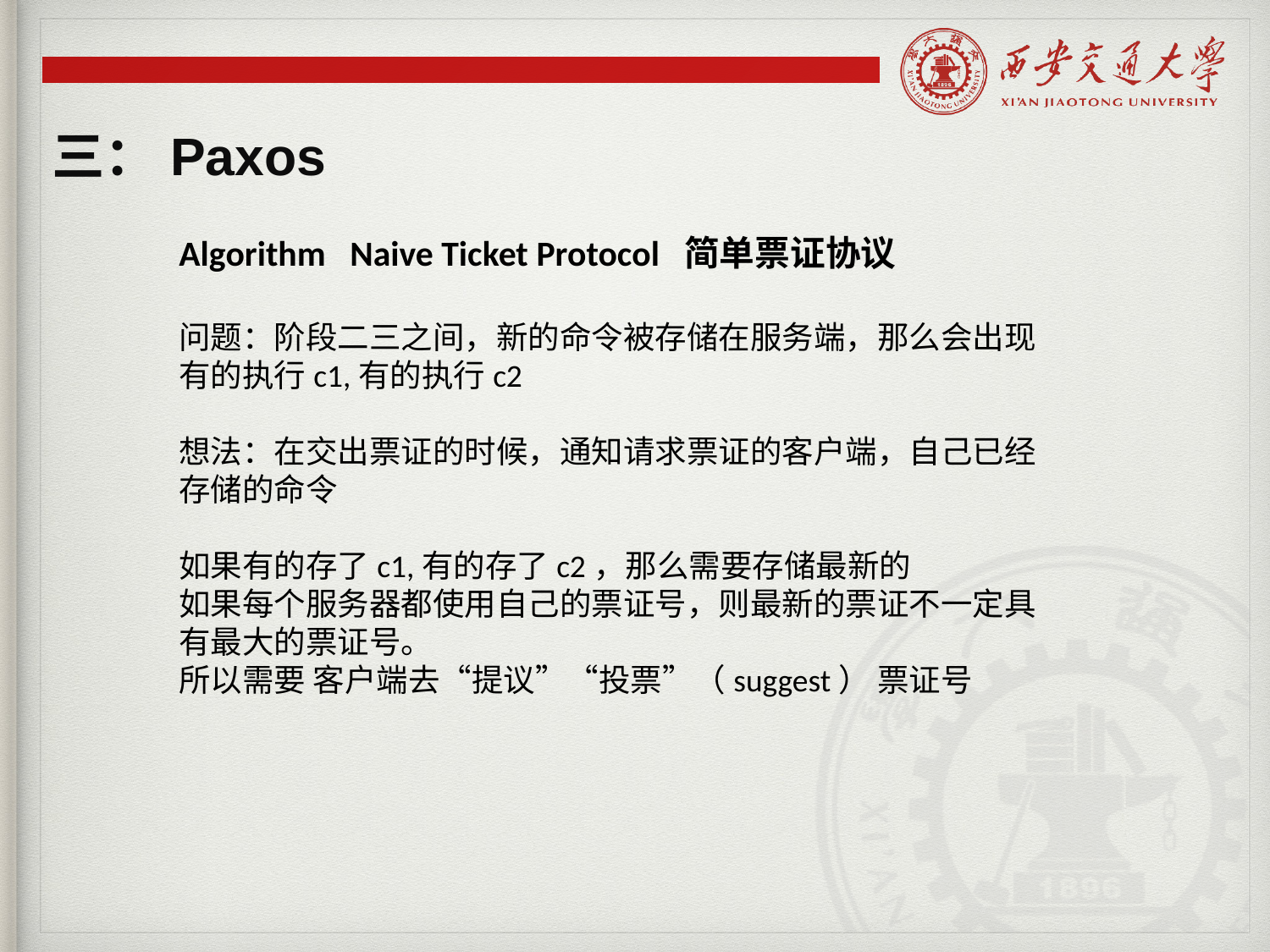

三：Paxos
Algorithm   Naive Ticket Protocol  简单票证协议
问题：阶段二三之间，新的命令被存储在服务端，那么会出现有的执行c1,有的执行c2

想法：在交出票证的时候，通知请求票证的客户端，自己已经存储的命令

如果有的存了c1,有的存了c2，那么需要存储最新的
如果每个服务器都使用自己的票证号，则最新的票证不一定具有最大的票证号。
所以需要 客户端去“提议”“投票”（suggest） 票证号